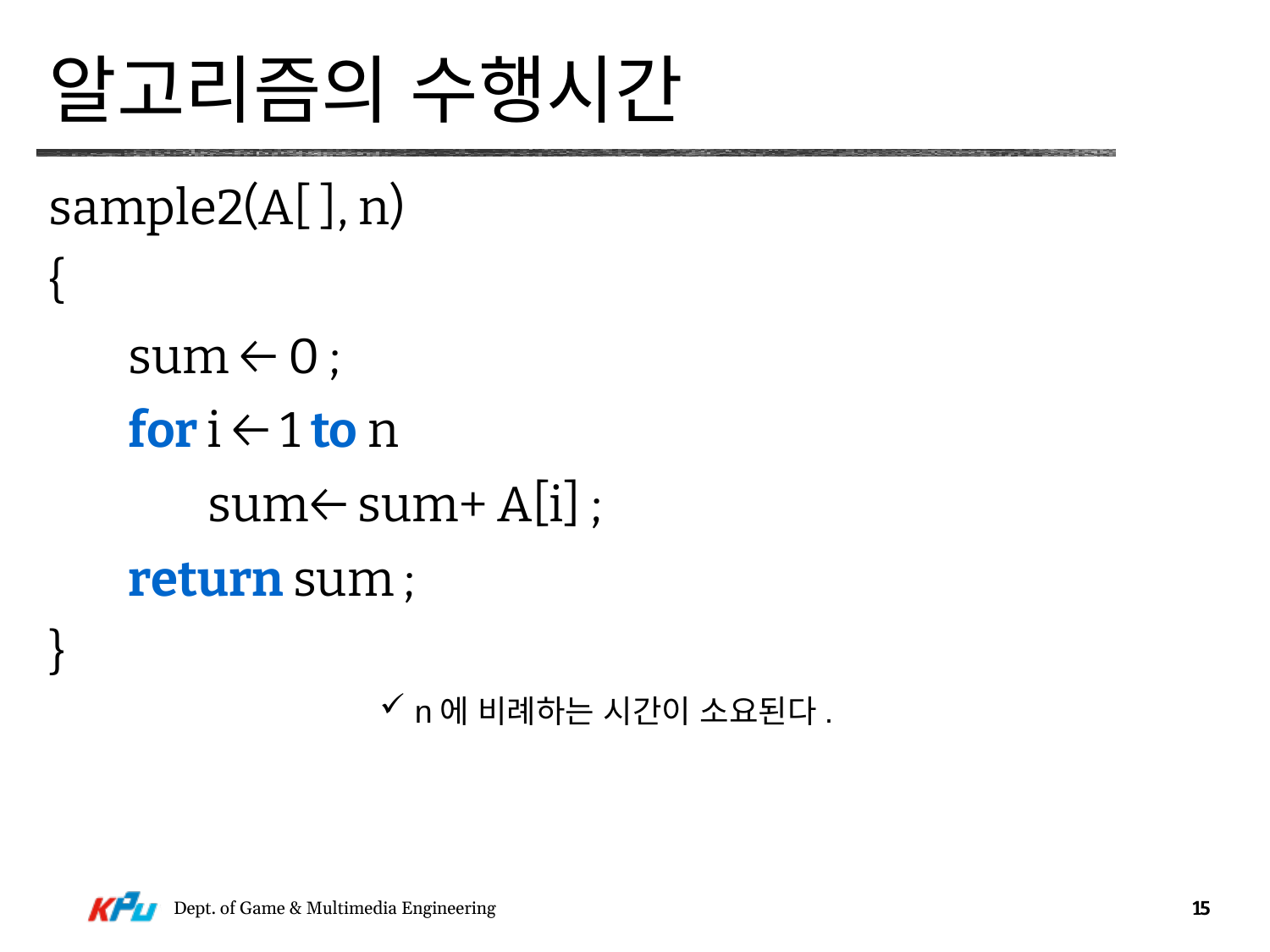

# 알고리즘의 수행시간
sample2(A[ ], n)
{
        sum ← 0 ;
        for i ← 1 to n
                sum← sum+ A[i] ;
        return sum ;
}
 n에 비례하는 시간이 소요된다.
Dept. of Game & Multimedia Engineering
15